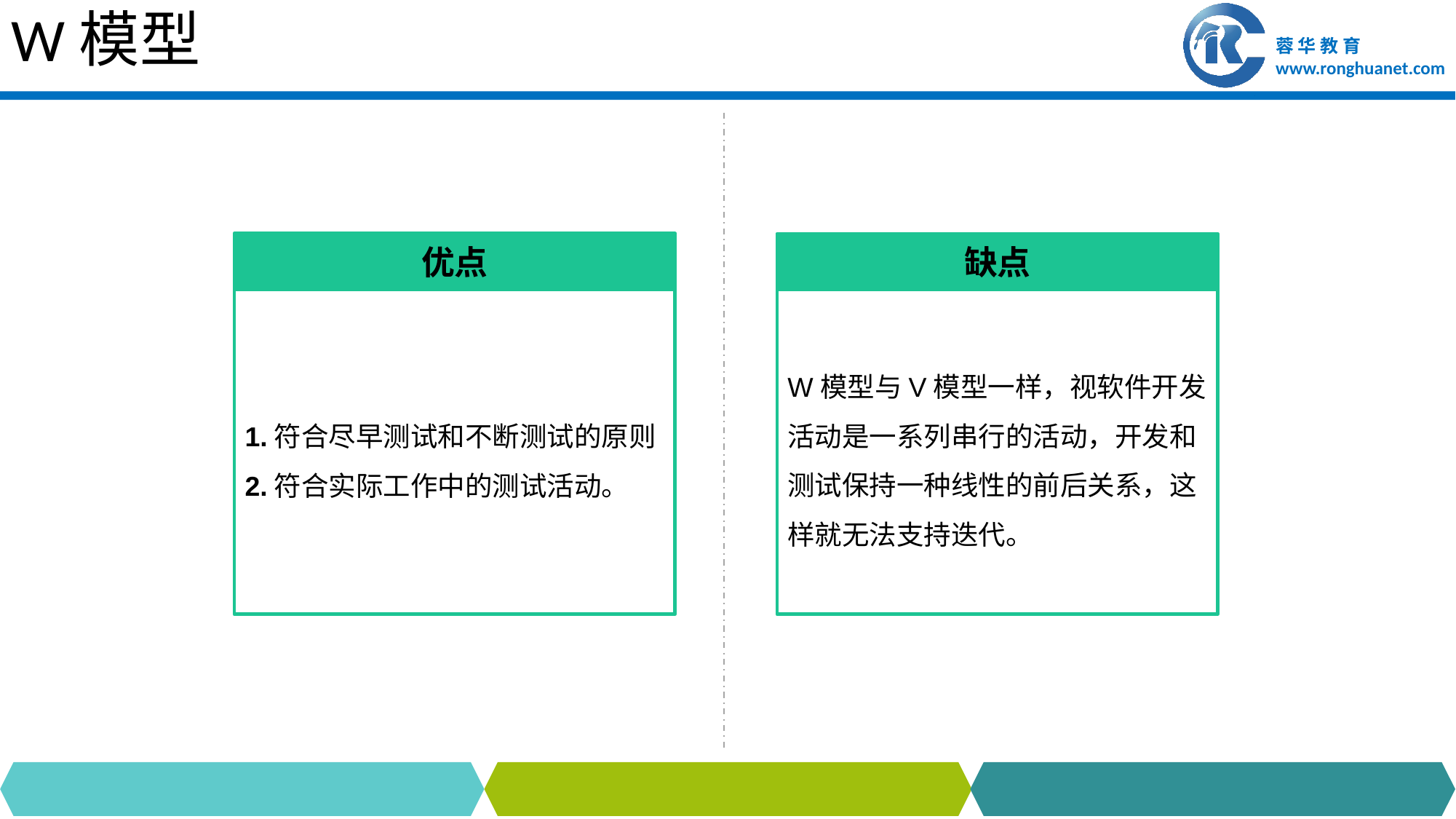

# W模型
优点
缺点
1.符合尽早测试和不断测试的原则
2.符合实际工作中的测试活动。
W模型与V模型一样，视软件开发活动是一系列串行的活动，开发和测试保持一种线性的前后关系，这样就无法支持迭代。